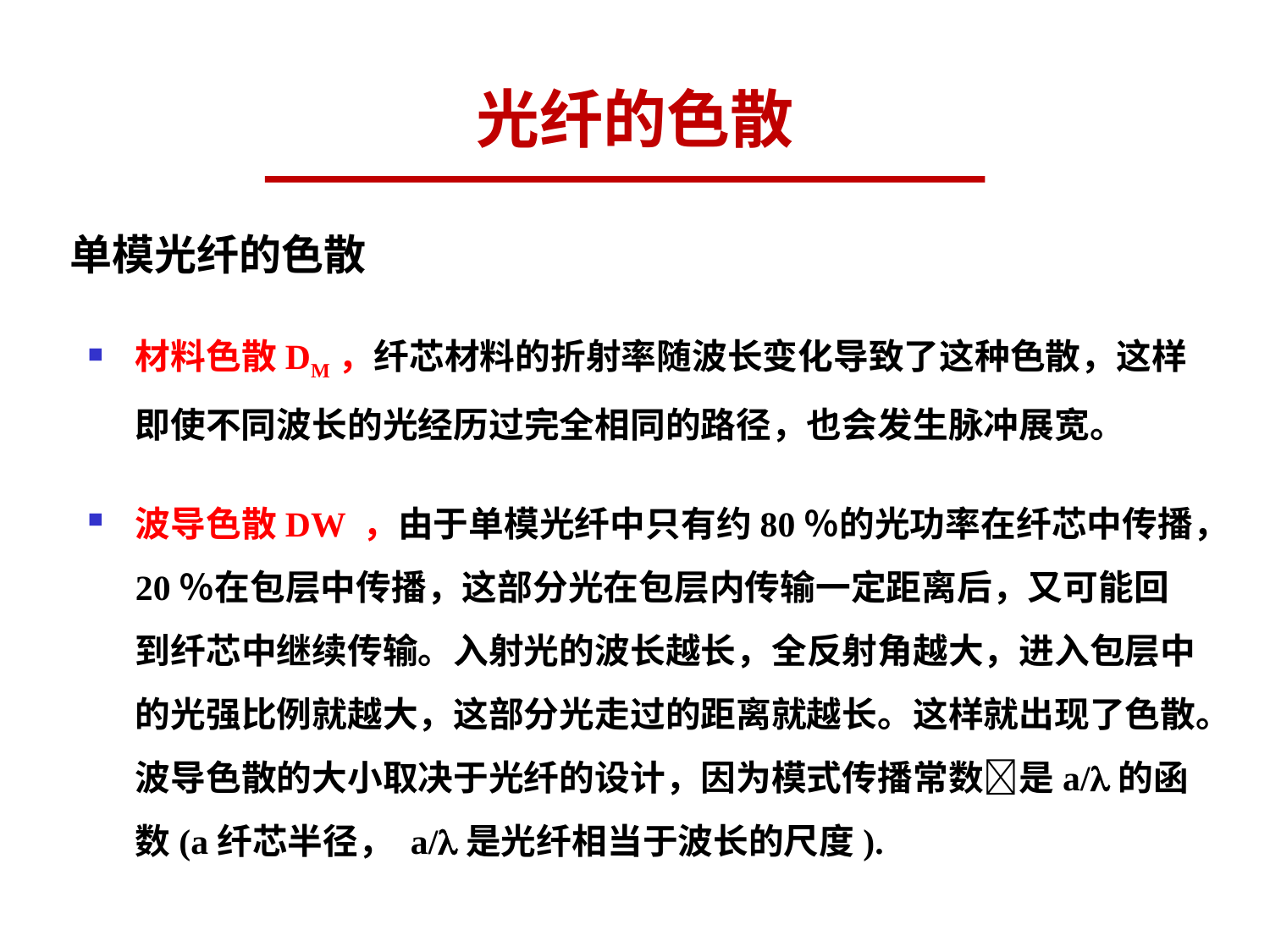

# 光纤的色散

单模光纤的色散
材料色散DM，纤芯材料的折射率随波长变化导致了这种色散，这样即使不同波长的光经历过完全相同的路径，也会发生脉冲展宽。

波导色散DW ，由于单模光纤中只有约80％的光功率在纤芯中传播，20％在包层中传播，这部分光在包层内传输一定距离后，又可能回到纤芯中继续传输。入射光的波长越长，全反射角越大，进入包层中的光强比例就越大，这部分光走过的距离就越长。这样就出现了色散。波导色散的大小取决于光纤的设计，因为模式传播常数β是a/λ的函数(a纤芯半径， a/λ是光纤相当于波长的尺度).